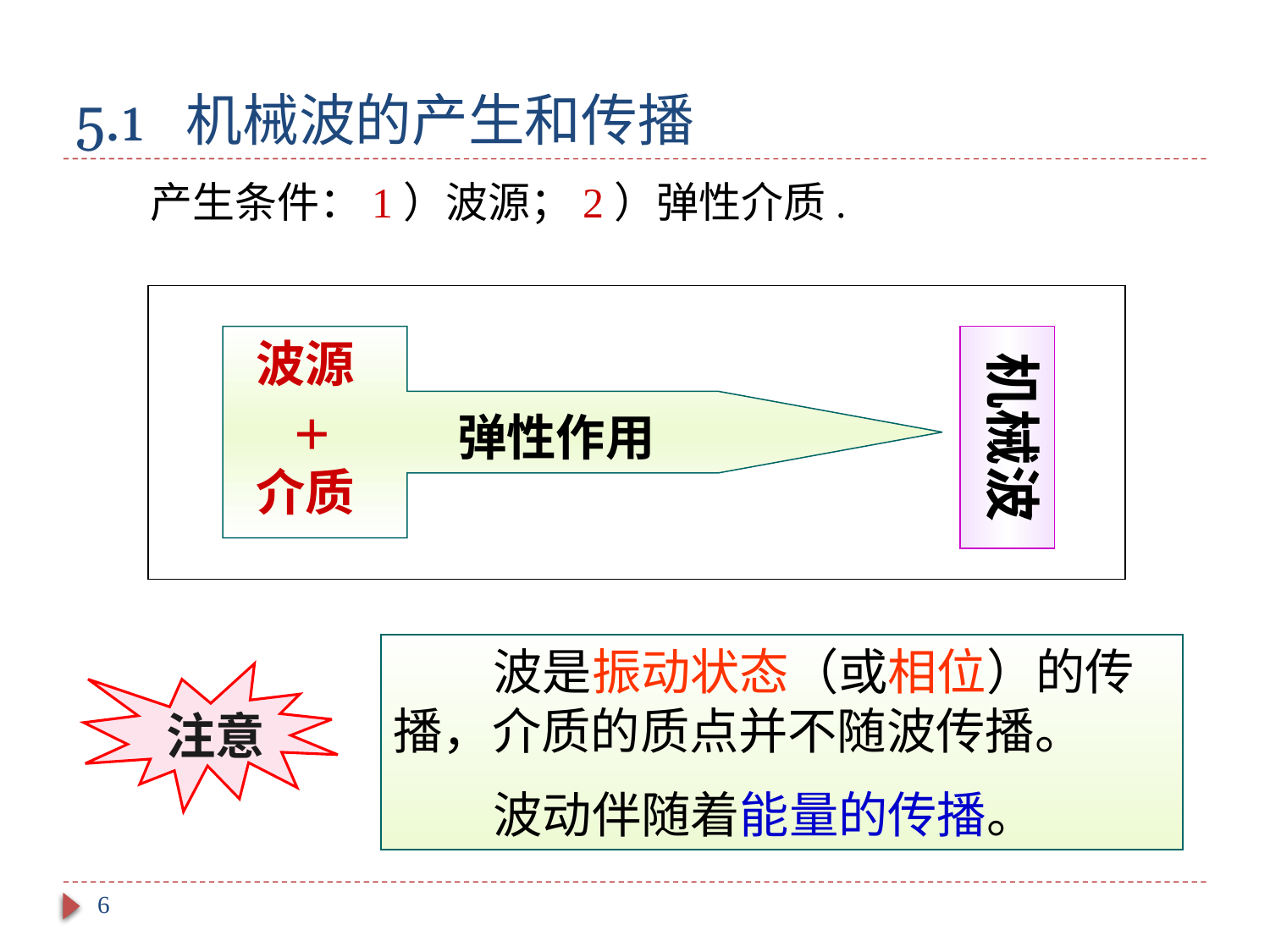

# 5.1  机械波的产生和传播
产生条件：1）波源；2）弹性介质.

波源
机械波
+
弹性作用
介质
        波是振动状态（或相位）的传播，介质的质点并不随波传播。
        波动伴随着能量的传播。

注意
6